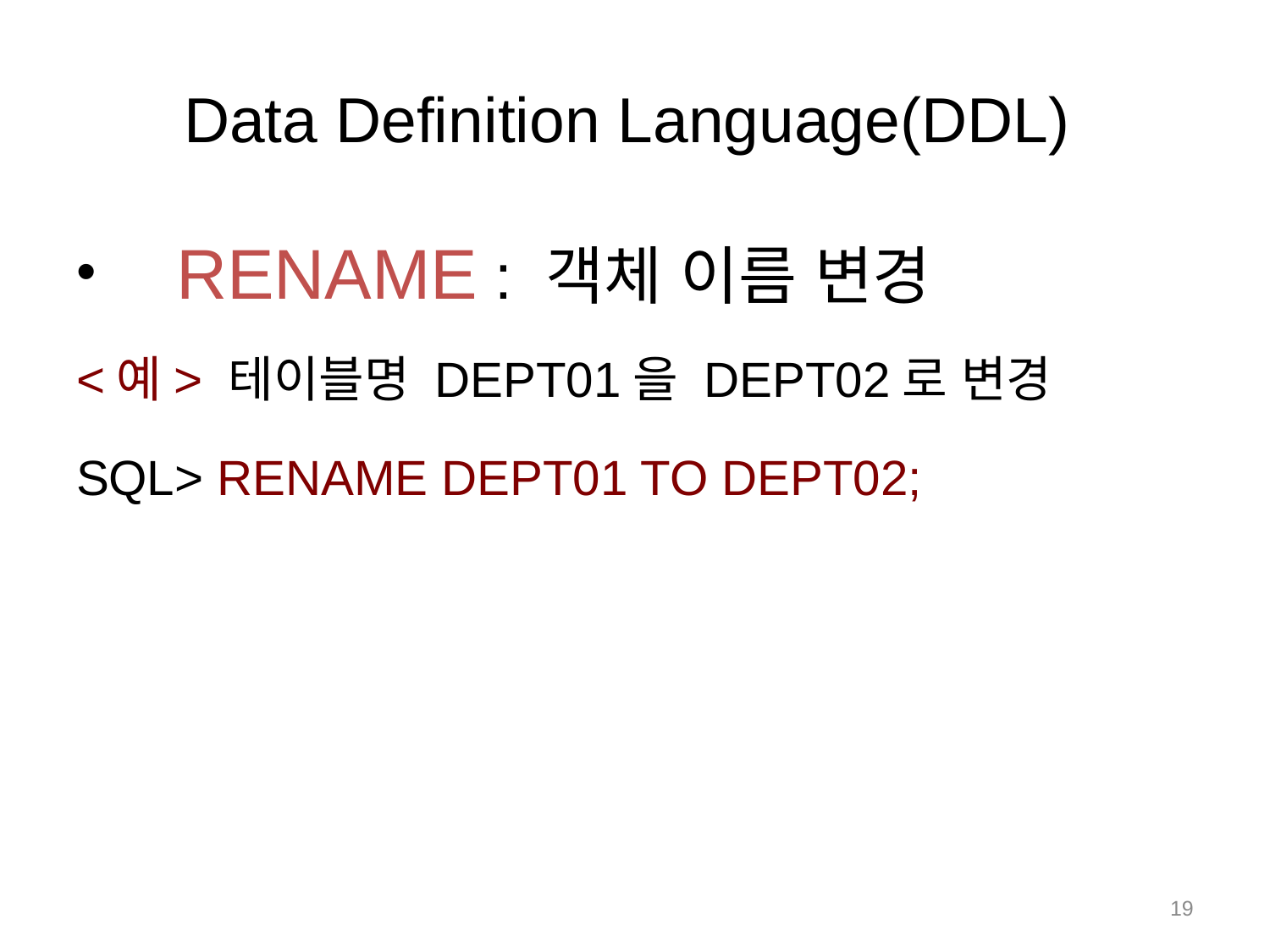

# Data Definition Language(DDL)
 RENAME : 객체 이름 변경

<예> 테이블명 DEPT01을 DEPT02로 변경

SQL> RENAME DEPT01 TO DEPT02;

19